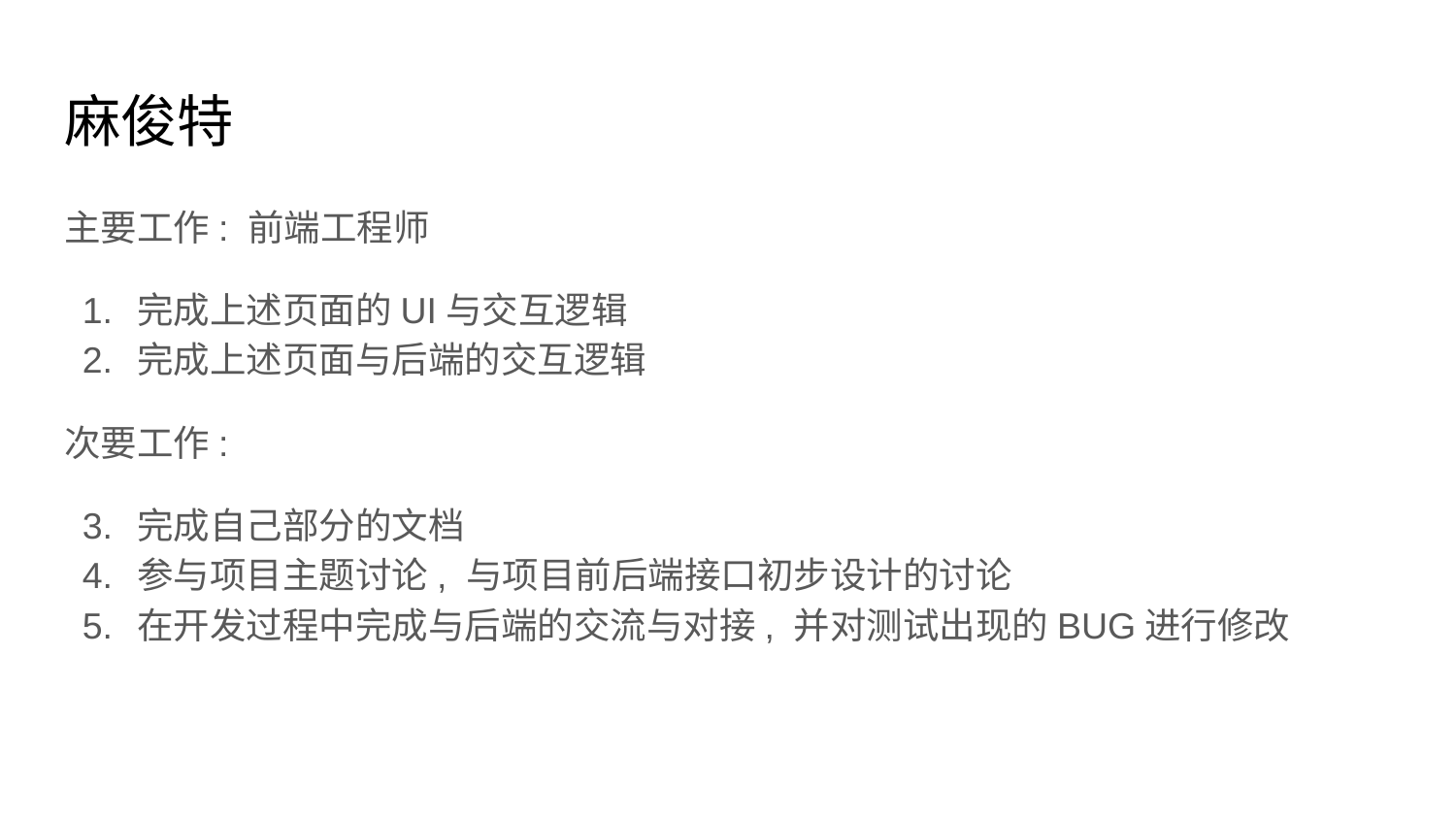

# 麻俊特
主要工作: 前端工程师
完成上述页面的UI与交互逻辑
完成上述页面与后端的交互逻辑
次要工作:
完成自己部分的文档
参与项目主题讨论, 与项目前后端接口初步设计的讨论
在开发过程中完成与后端的交流与对接, 并对测试出现的BUG进行修改